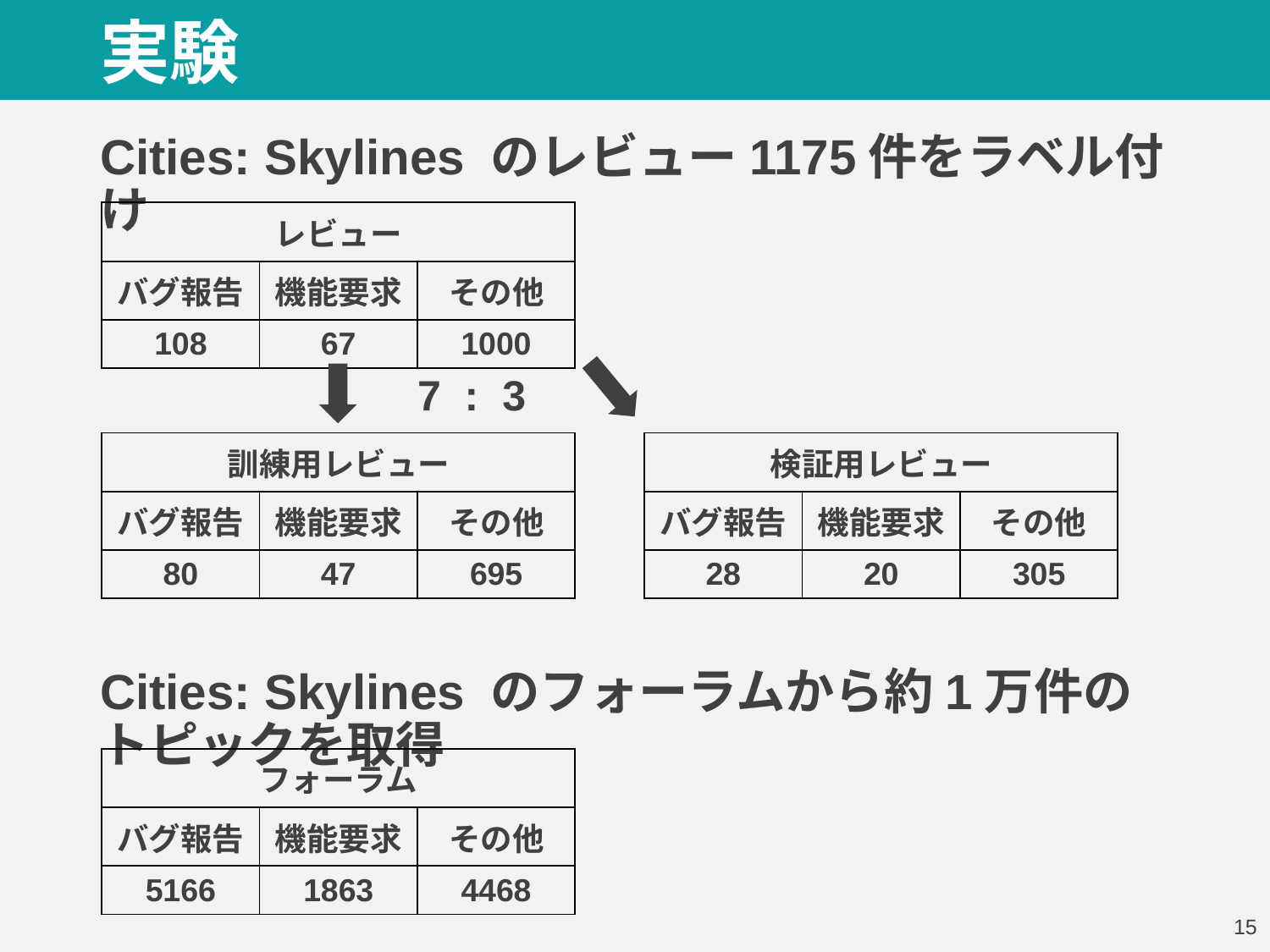

# 実験
Cities: Skylines のレビュー1175件をラベル付け

Cities: Skylines のフォーラムから約1万件の
トピックを取得

| レビュー |  |  |
| --- | --- | --- |
| バグ報告 | 機能要求 | その他 |
| 108 | 67 | 1000 |

7  :  3

| 訓練用レビュー |  |  |
| --- | --- | --- |
| バグ報告 | 機能要求 | その他 |
| 80 | 47 | 695 |
| 検証用レビュー |  |  |
| --- | --- | --- |
| バグ報告 | 機能要求 | その他 |
| 28 | 20 | 305 |
| フォーラム |  |  |
| --- | --- | --- |
| バグ報告 | 機能要求 | その他 |
| 5166 | 1863 | 4468 |
15